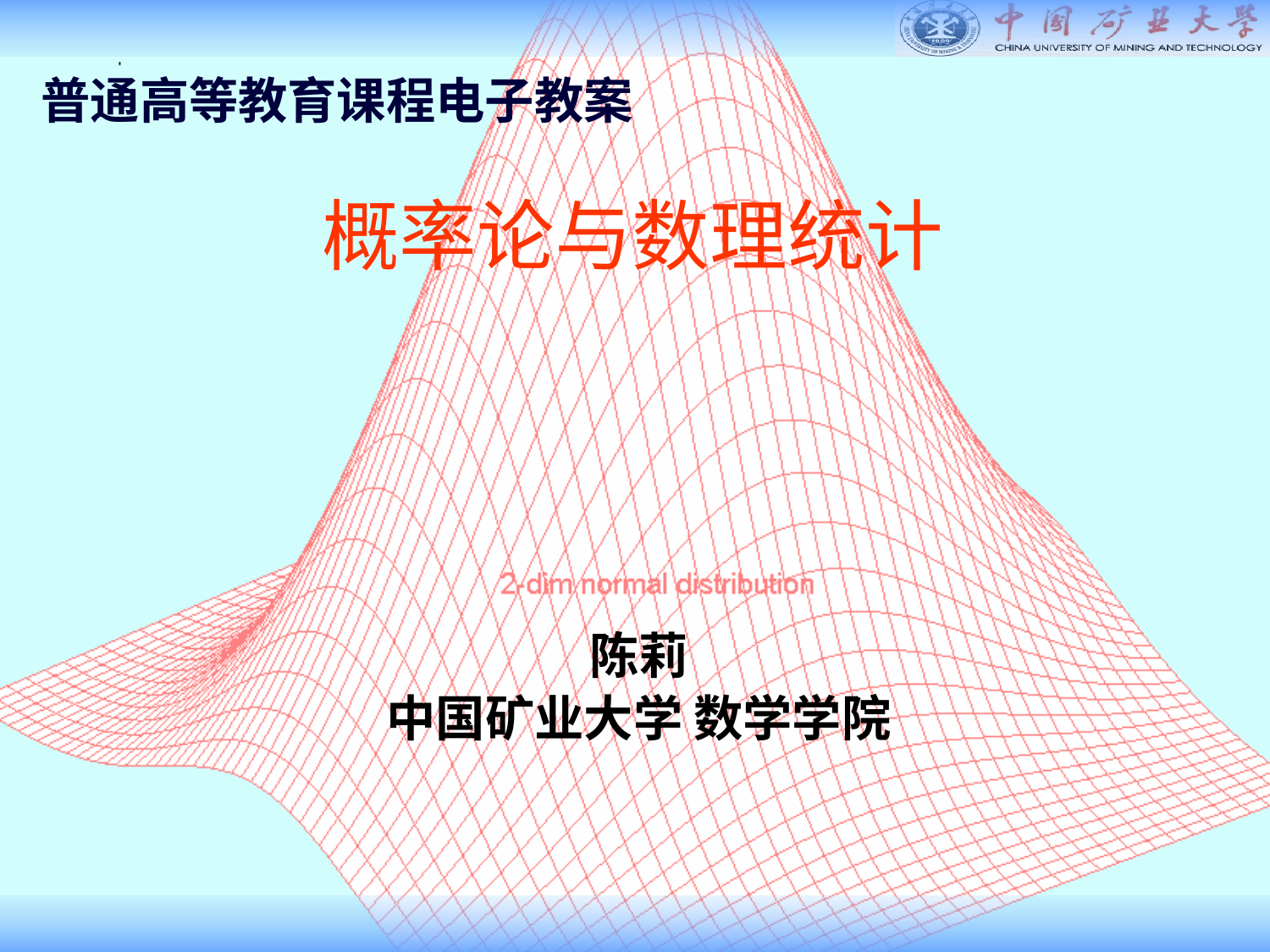

普通高等教育课程电子教案
概率论与数理统计
陈莉
中国矿业大学 数学学院